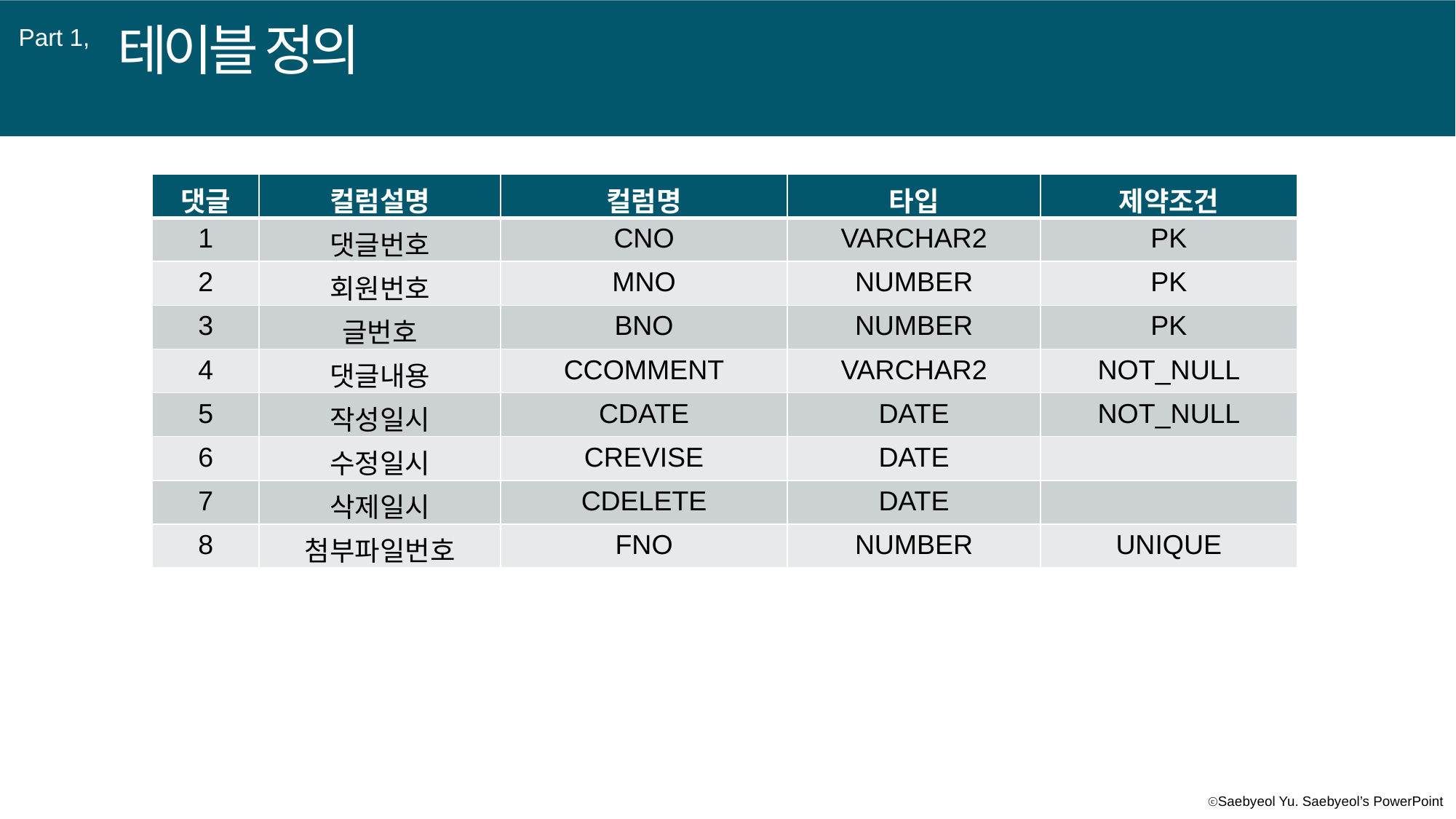

테이블 정의
Part 1,
| 댓글 | 컬럼설명 | 컬럼명 | 타입 | 제약조건 |
| --- | --- | --- | --- | --- |
| 1 | 댓글번호 | CNO | VARCHAR2 | PK |
| 2 | 회원번호 | MNO | NUMBER | PK |
| 3 | 글번호 | BNO | NUMBER | PK |
| 4 | 댓글내용 | CCOMMENT | VARCHAR2 | NOT\_NULL |
| 5 | 작성일시 | CDATE | DATE | NOT\_NULL |
| 6 | 수정일시 | CREVISE | DATE |  |
| 7 | 삭제일시 | CDELETE | DATE |  |
| 8 | 첨부파일번호 | FNO | NUMBER | UNIQUE |
1